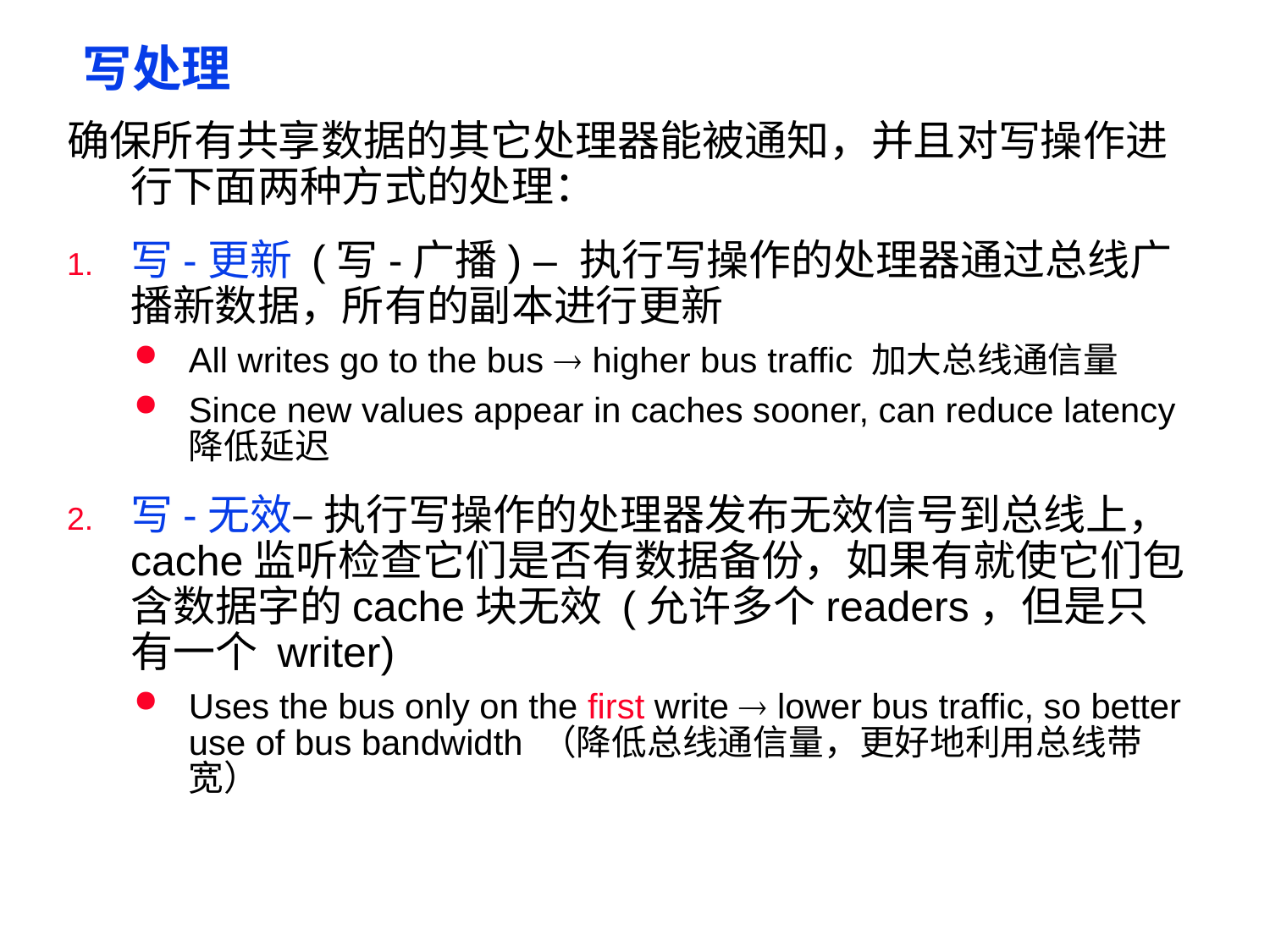

# 写处理
确保所有共享数据的其它处理器能被通知，并且对写操作进行下面两种方式的处理：
写-更新 (写-广播) – 执行写操作的处理器通过总线广播新数据，所有的副本进行更新
All writes go to the bus → higher bus traffic 加大总线通信量
Since new values appear in caches sooner, can reduce latency 降低延迟
写-无效– 执行写操作的处理器发布无效信号到总线上，cache监听检查它们是否有数据备份，如果有就使它们包含数据字的cache块无效 (允许多个readers，但是只有一个 writer)
Uses the bus only on the first write → lower bus traffic, so better use of bus bandwidth （降低总线通信量，更好地利用总线带宽）